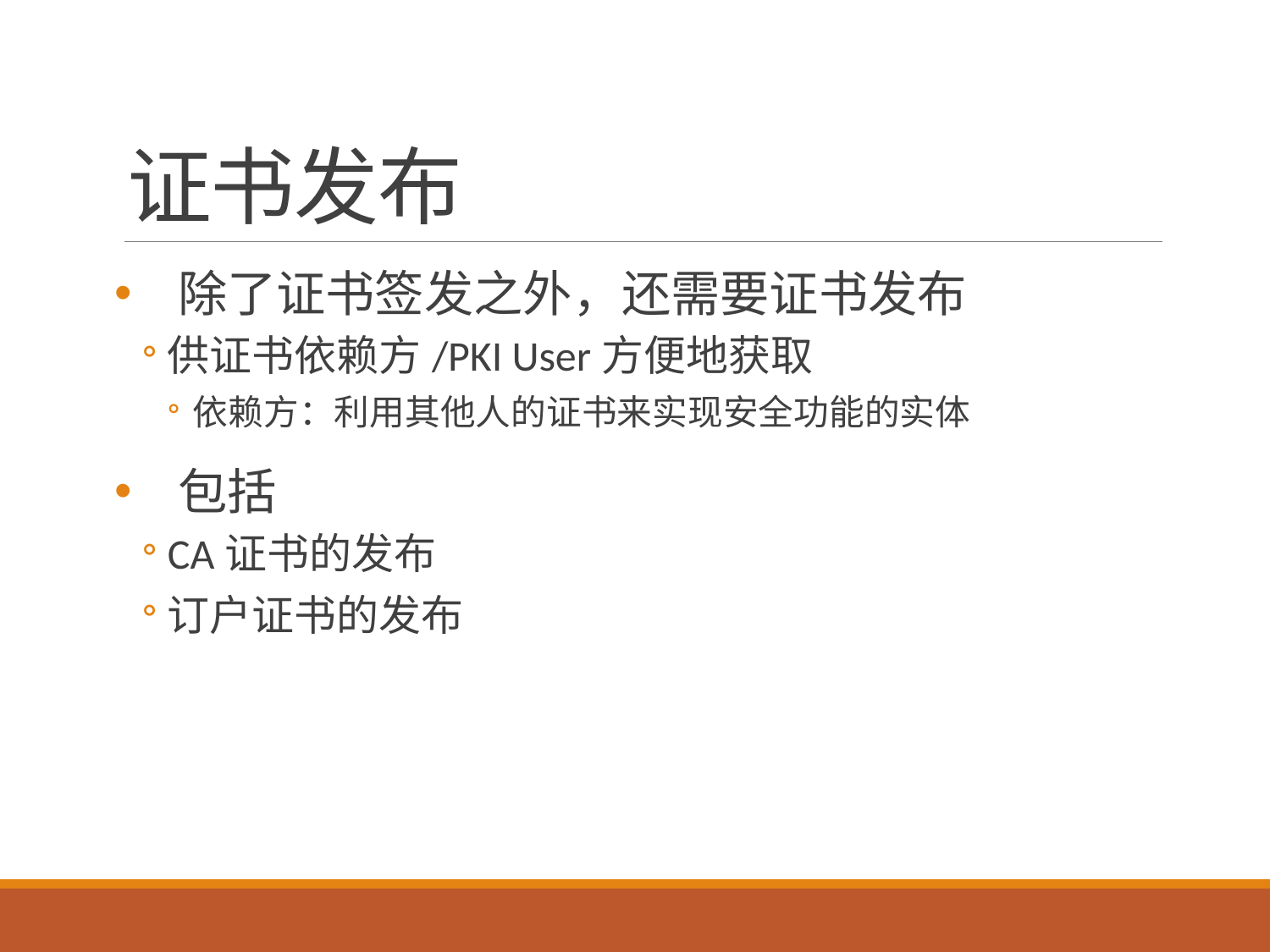

# 证书发布
除了证书签发之外，还需要证书发布
供证书依赖方/PKI User方便地获取
依赖方：利用其他人的证书来实现安全功能的实体
包括
CA证书的发布
订户证书的发布
40